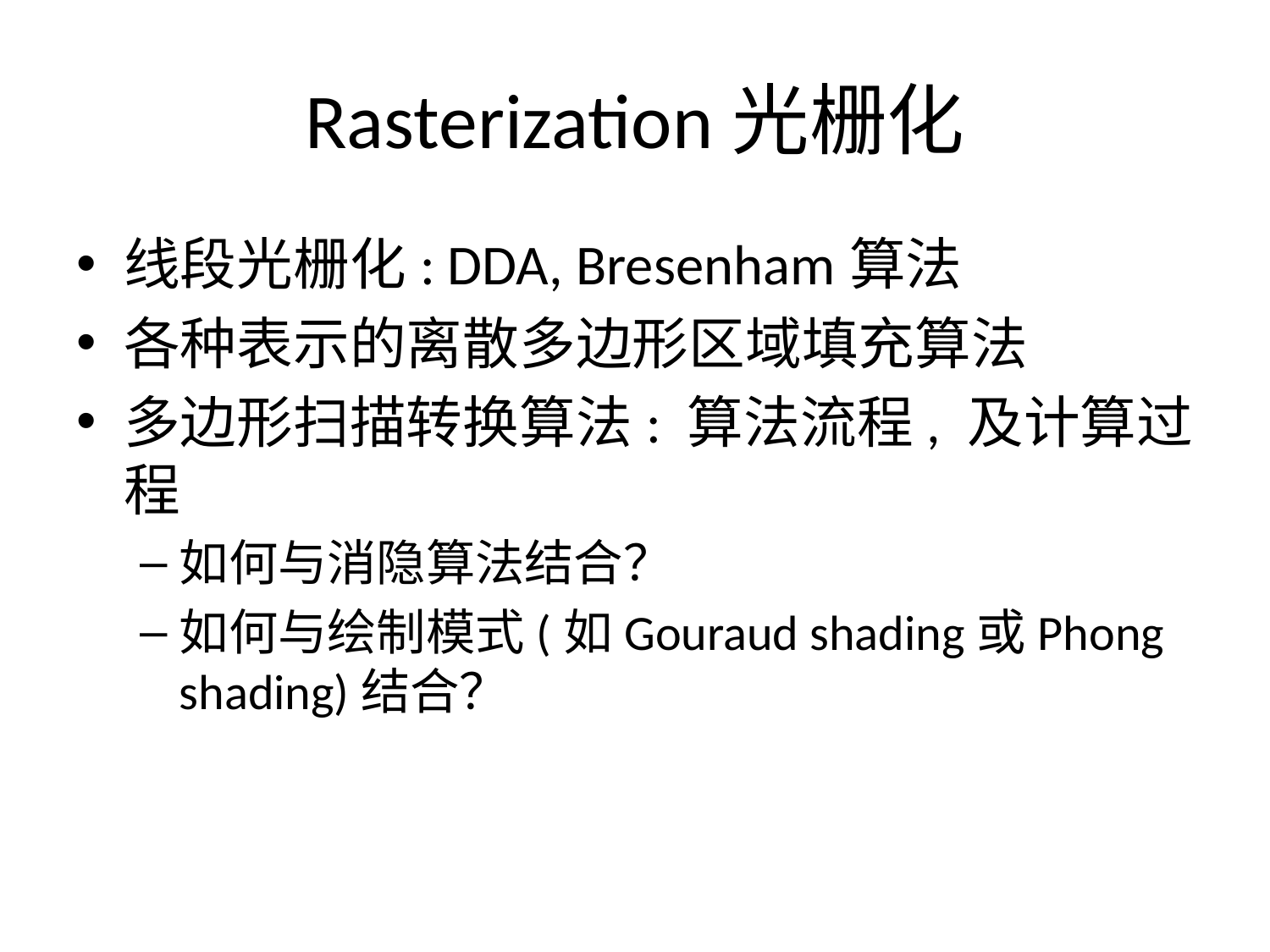

# Rasterization光栅化
线段光栅化: DDA, Bresenham算法
各种表示的离散多边形区域填充算法
多边形扫描转换算法: 算法流程, 及计算过程
如何与消隐算法结合？
如何与绘制模式(如Gouraud shading或Phong shading)结合？